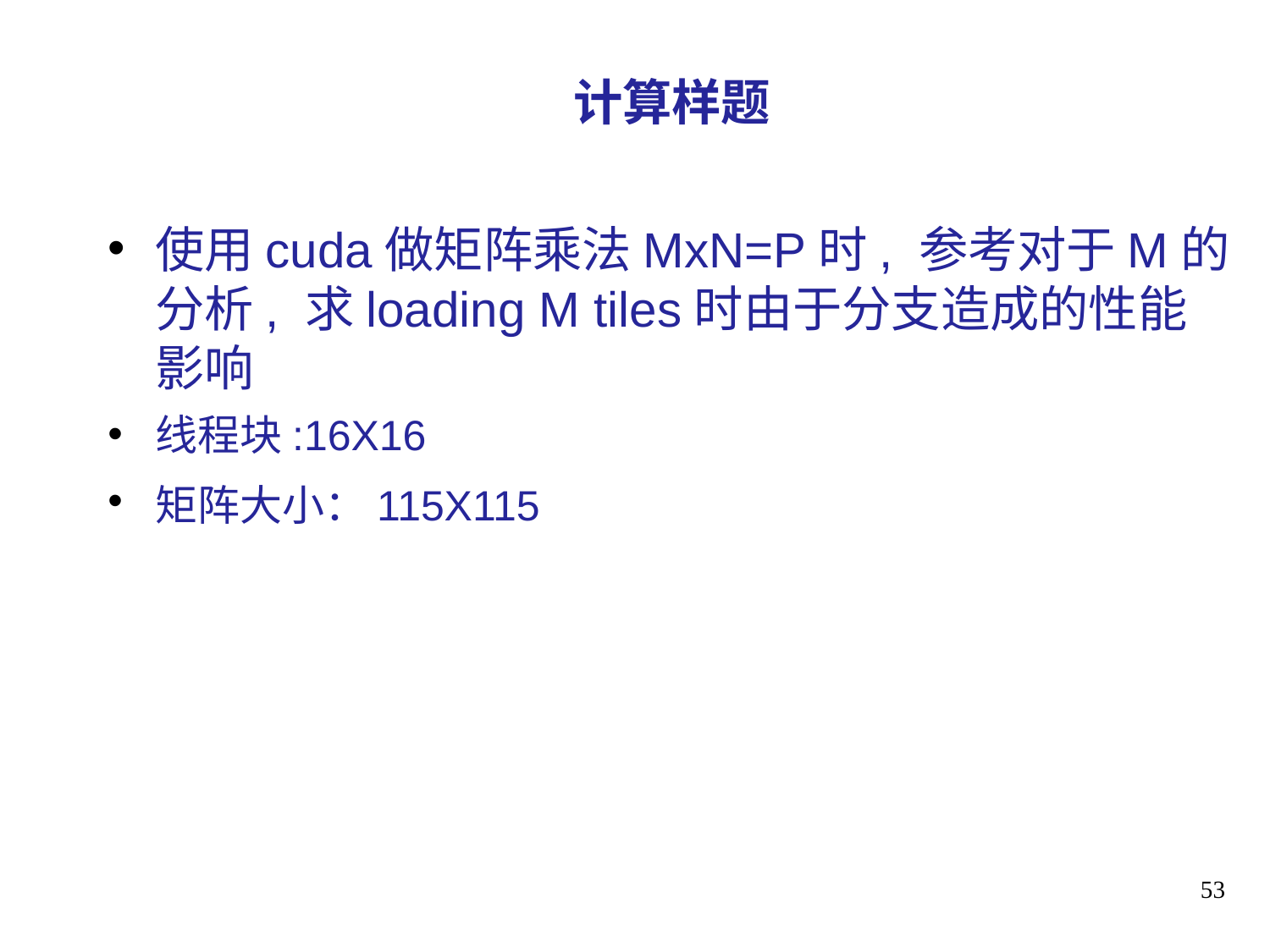

# 计算样题
使用cuda做矩阵乘法MxN=P时, 参考对于M的分析, 求loading M tiles时由于分支造成的性能影响
线程块:16X16
矩阵大小：115X115

53